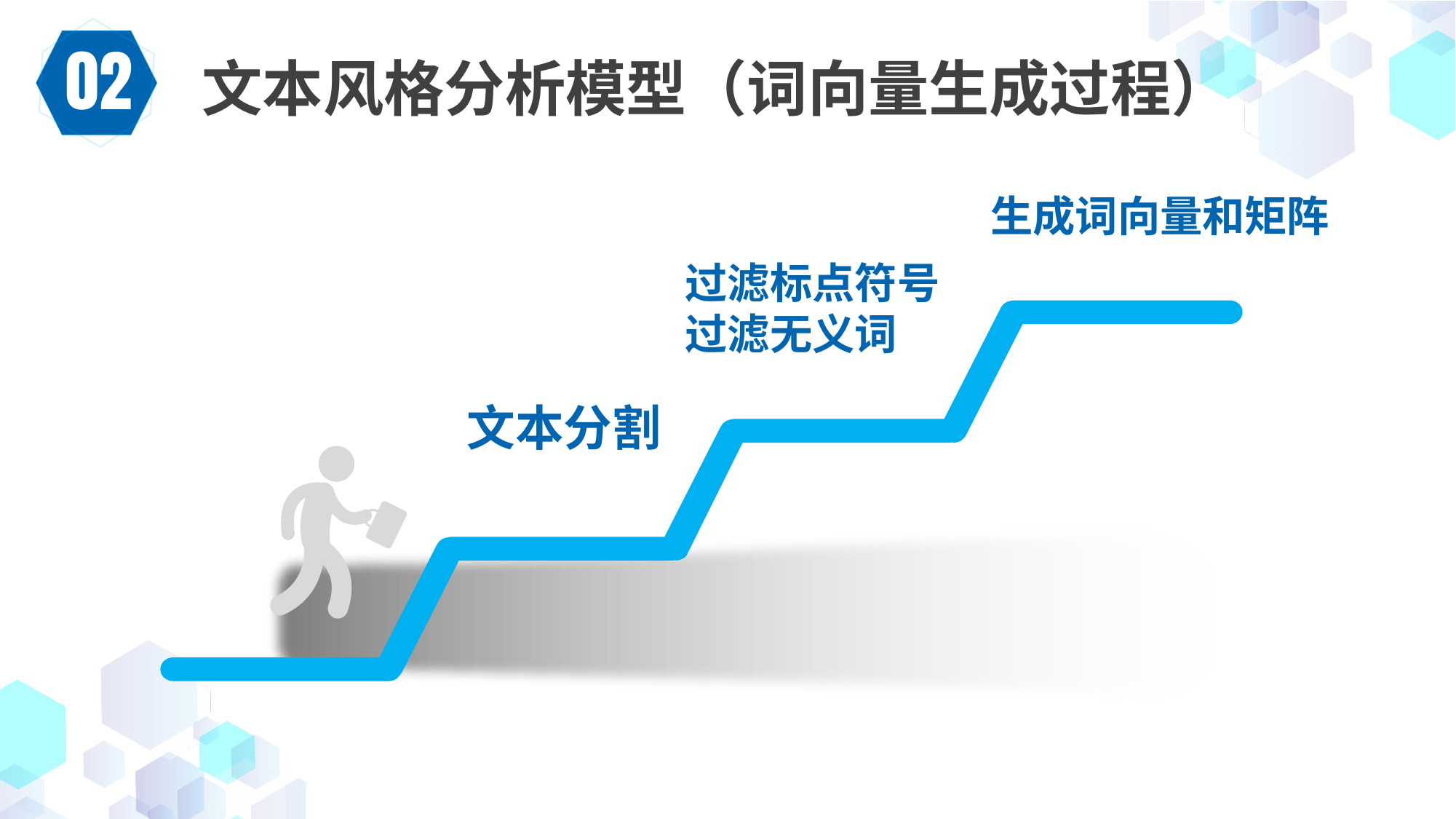

02
文本风格分析模型（词向量生成过程）
生成词向量和矩阵
过滤标点符号
过滤无义词

文本分割